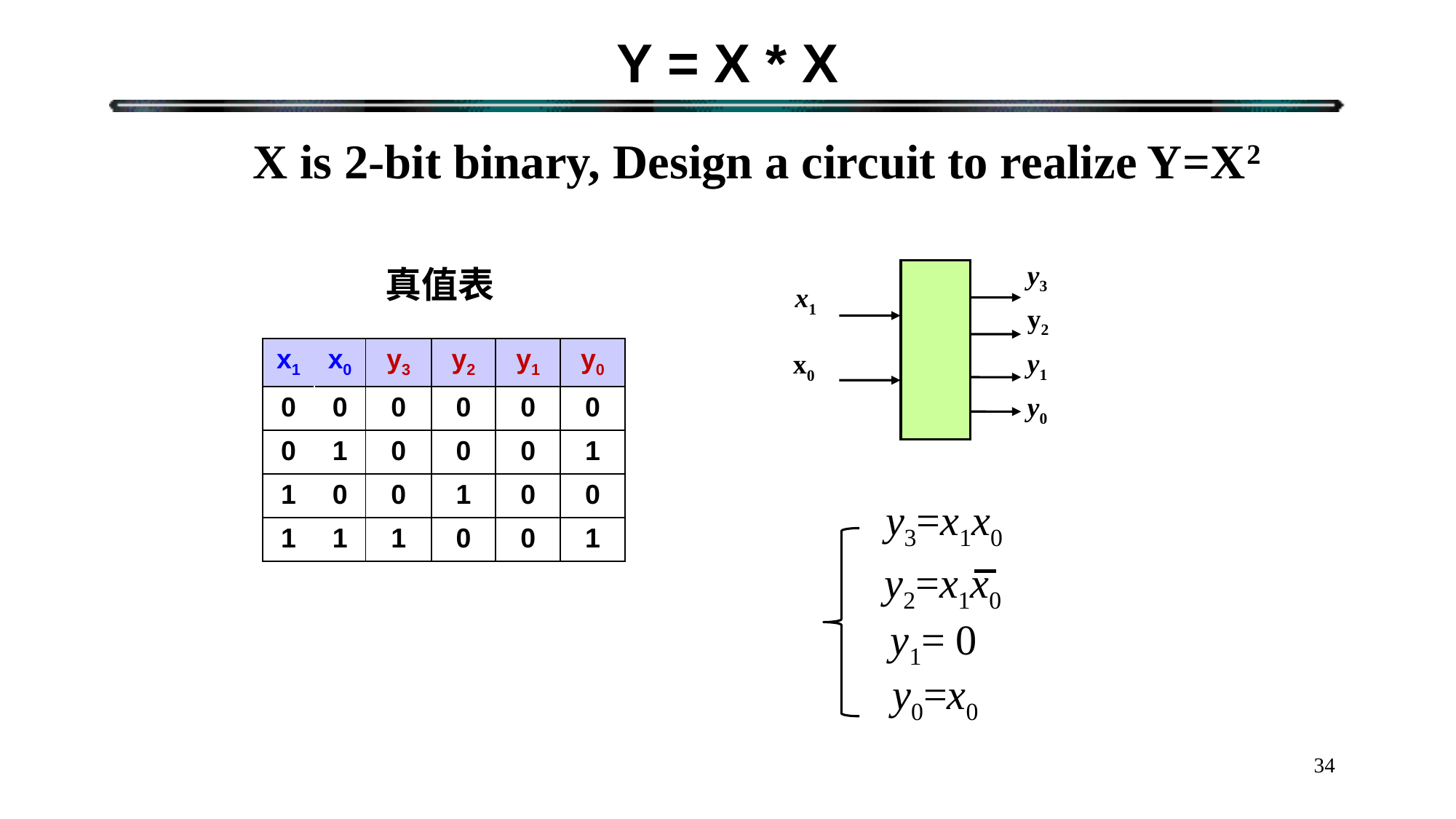

# Y = X * X
X is 2-bit binary, Design a circuit to realize Y=X2

y3

x1
y2

y1
x0

y0

真值表
| x1 | x0 | y3 | y2 | y1 | y0 |
| --- | --- | --- | --- | --- | --- |
| 0 | 0 | 0 | 0 | 0 | 0 |
| 0 | 1 | 0 | 0 | 0 | 1 |
| 1 | 0 | 0 | 1 | 0 | 0 |
| 1 | 1 | 1 | 0 | 0 | 1 |
y3=x1x0

y2=x1x0
y1= 0
y0=x0
34